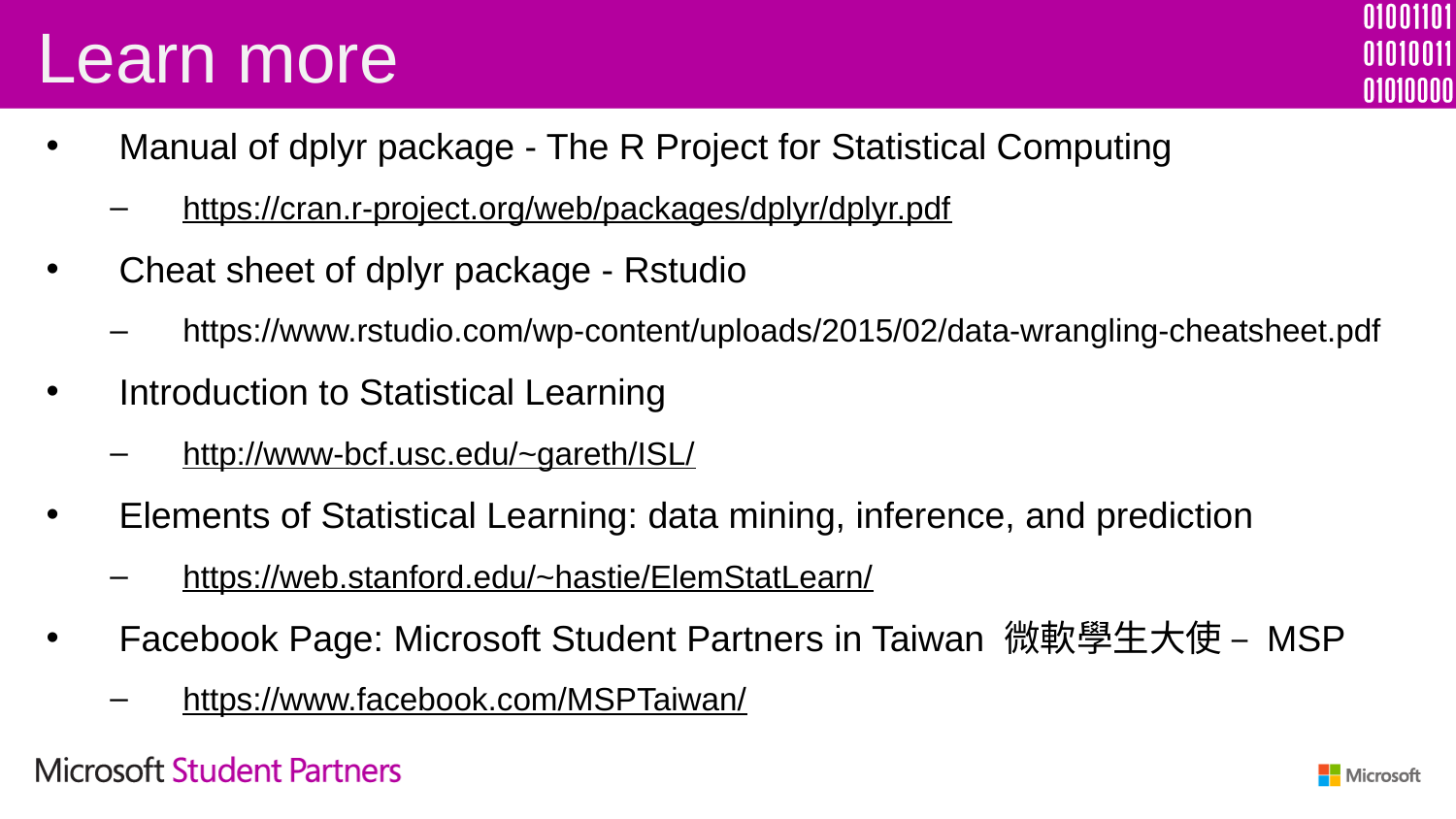

# Learn more
Manual of dplyr package - The R Project for Statistical Computing
https://cran.r-project.org/web/packages/dplyr/dplyr.pdf
Cheat sheet of dplyr package - Rstudio
https://www.rstudio.com/wp-content/uploads/2015/02/data-wrangling-cheatsheet.pdf
Introduction to Statistical Learning
http://www-bcf.usc.edu/~gareth/ISL/
Elements of Statistical Learning: data mining, inference, and prediction
https://web.stanford.edu/~hastie/ElemStatLearn/
Facebook Page: Microsoft Student Partners in Taiwan 微軟學生大使 – MSP
https://www.facebook.com/MSPTaiwan/